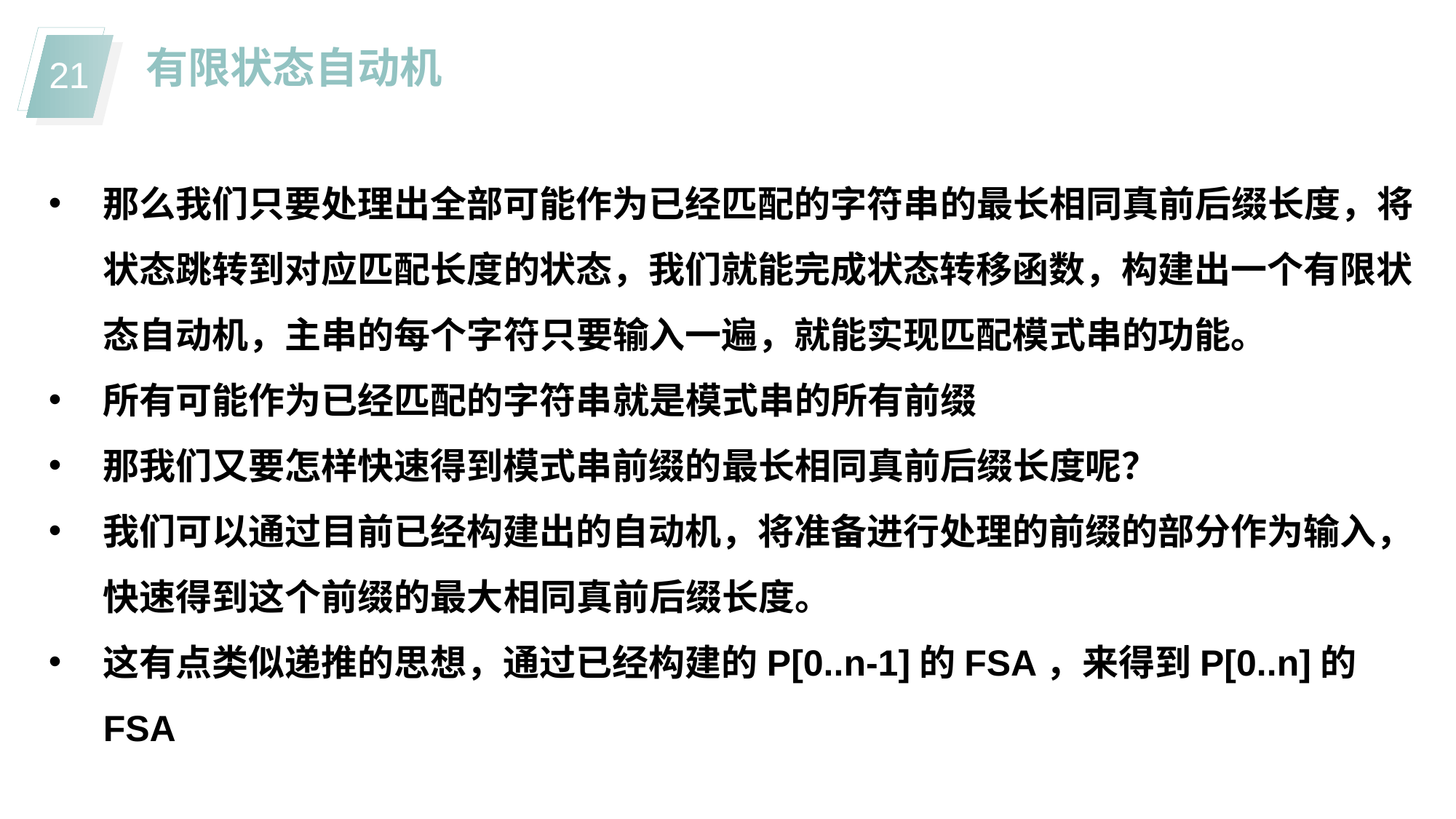

有限状态自动机
那么我们只要处理出全部可能作为已经匹配的字符串的最长相同真前后缀长度，将状态跳转到对应匹配长度的状态，我们就能完成状态转移函数，构建出一个有限状态自动机，主串的每个字符只要输入一遍，就能实现匹配模式串的功能。
所有可能作为已经匹配的字符串就是模式串的所有前缀
那我们又要怎样快速得到模式串前缀的最长相同真前后缀长度呢？
我们可以通过目前已经构建出的自动机，将准备进行处理的前缀的部分作为输入，快速得到这个前缀的最大相同真前后缀长度。
这有点类似递推的思想，通过已经构建的P[0..n-1]的FSA，来得到P[0..n]的FSA